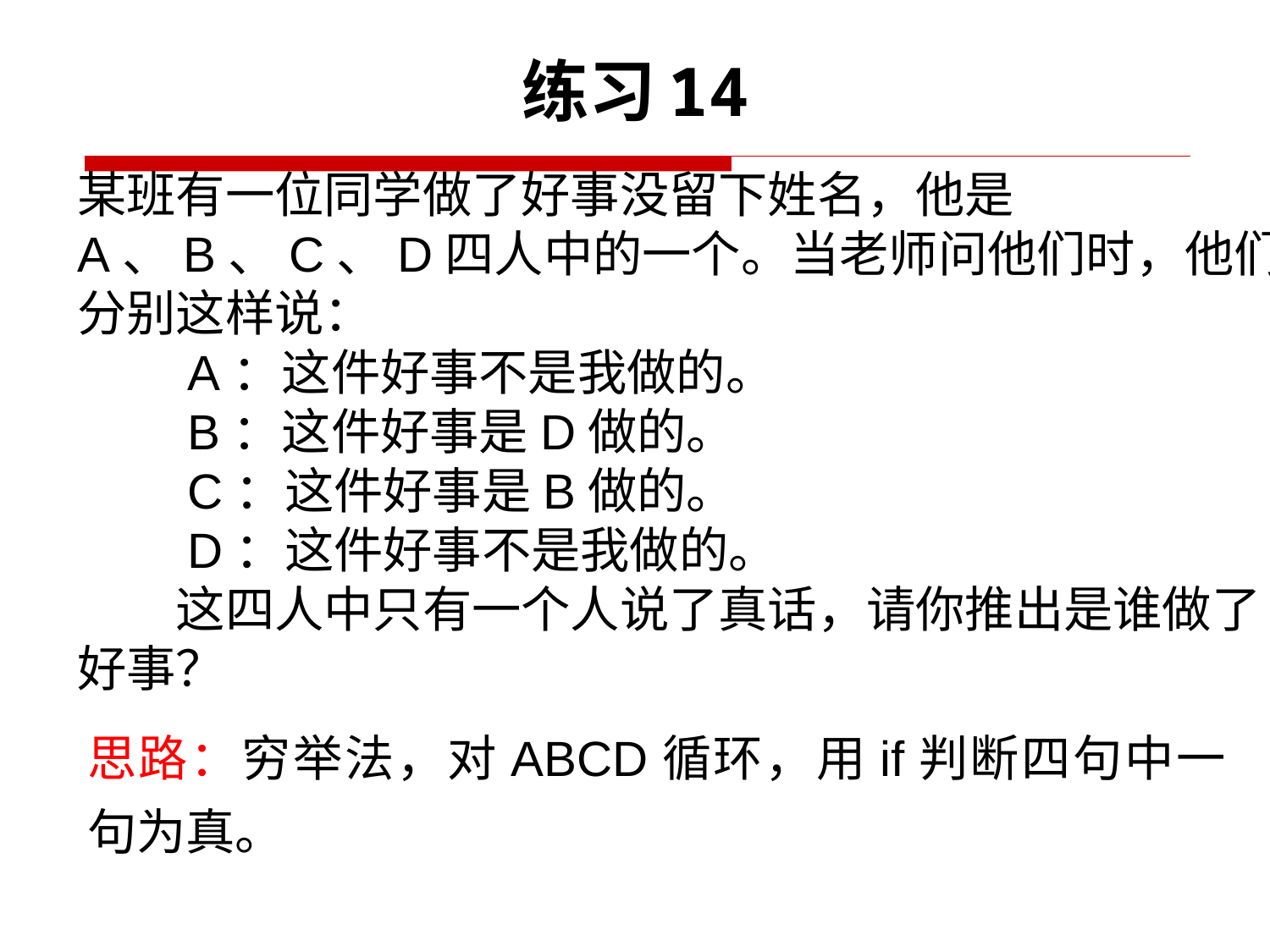

# 练习14
练习
某班有一位同学做了好事没留下姓名，他是A、B、C、D四人中的一个。当老师问他们时，他们分别这样说：
　　A：这件好事不是我做的。
　　B：这件好事是D做的。
　　C：这件好事是B做的。
　　D：这件好事不是我做的。
　　这四人中只有一个人说了真话，请你推出是谁做了好事？
思路：穷举法，对ABCD循环，用if判断四句中一句为真。